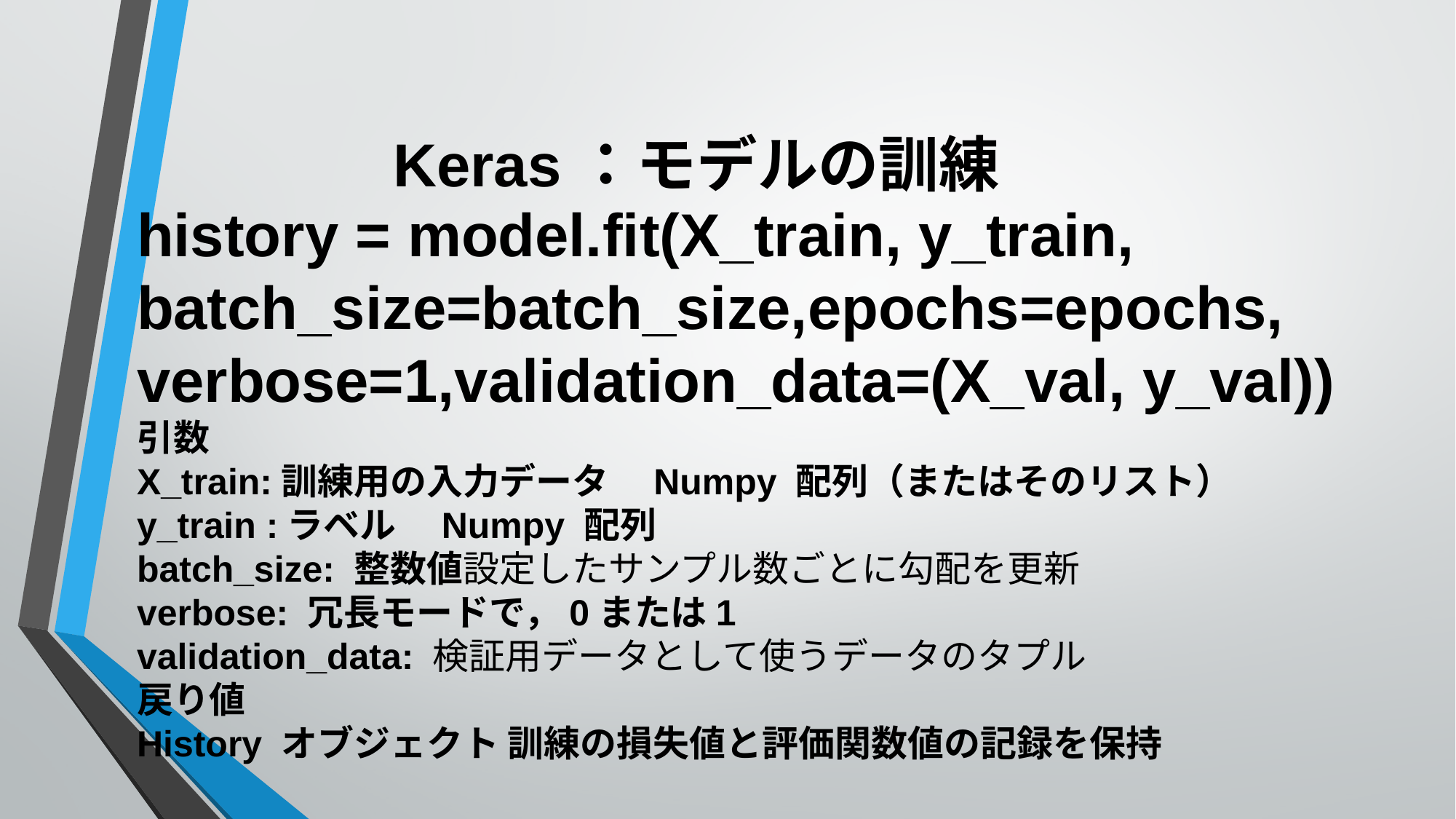

# Keras：モデルの訓練
history = model.fit(X_train, y_train,          　	batch_size=batch_size,epochs=epochs,          	verbose=1,validation_data=(X_val, y_val))
引数
X_train:訓練用の入力データ　Numpy 配列（またはそのリスト）
y_train :ラベル　Numpy 配列
batch_size: 整数値設定したサンプル数ごとに勾配を更新
verbose: 冗長モードで，0または1
validation_data: 検証用データとして使うデータのタプル
戻り値
History オブジェクト 訓練の損失値と評価関数値の記録を保持